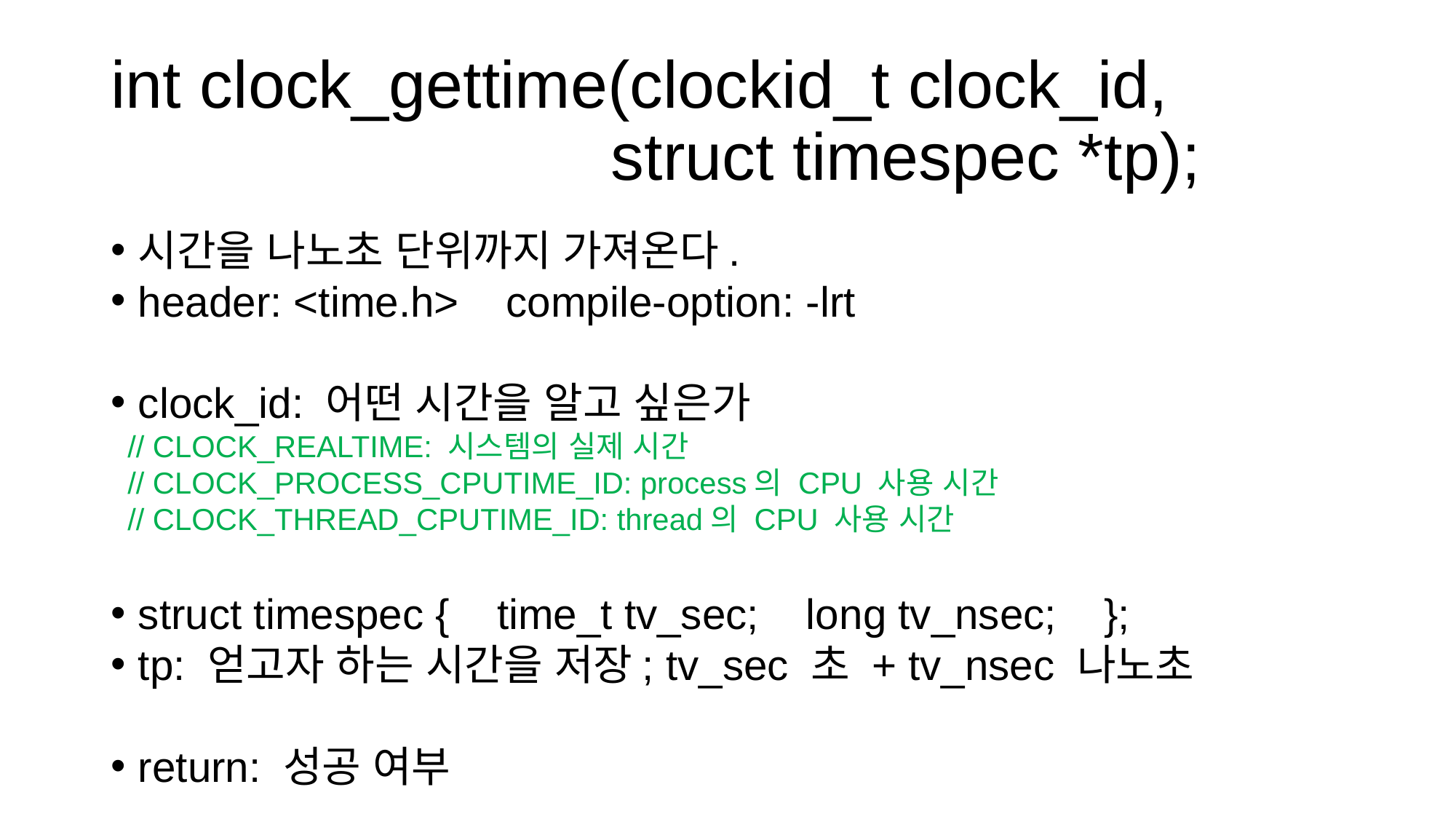

# int clock_gettime(clockid_t clock_id, struct timespec *tp);
시간을 나노초 단위까지 가져온다.
header: <time.h>    compile-option: -lrt

clock_id: 어떤 시간을 알고 싶은가
  // CLOCK_REALTIME: 시스템의 실제 시간
  // CLOCK_PROCESS_CPUTIME_ID: process의 CPU 사용 시간
  // CLOCK_THREAD_CPUTIME_ID: thread의 CPU 사용 시간

struct timespec {    time_t tv_sec;    long tv_nsec;    };
tp: 얻고자 하는 시간을 저장; tv_sec 초 + tv_nsec 나노초

return: 성공 여부